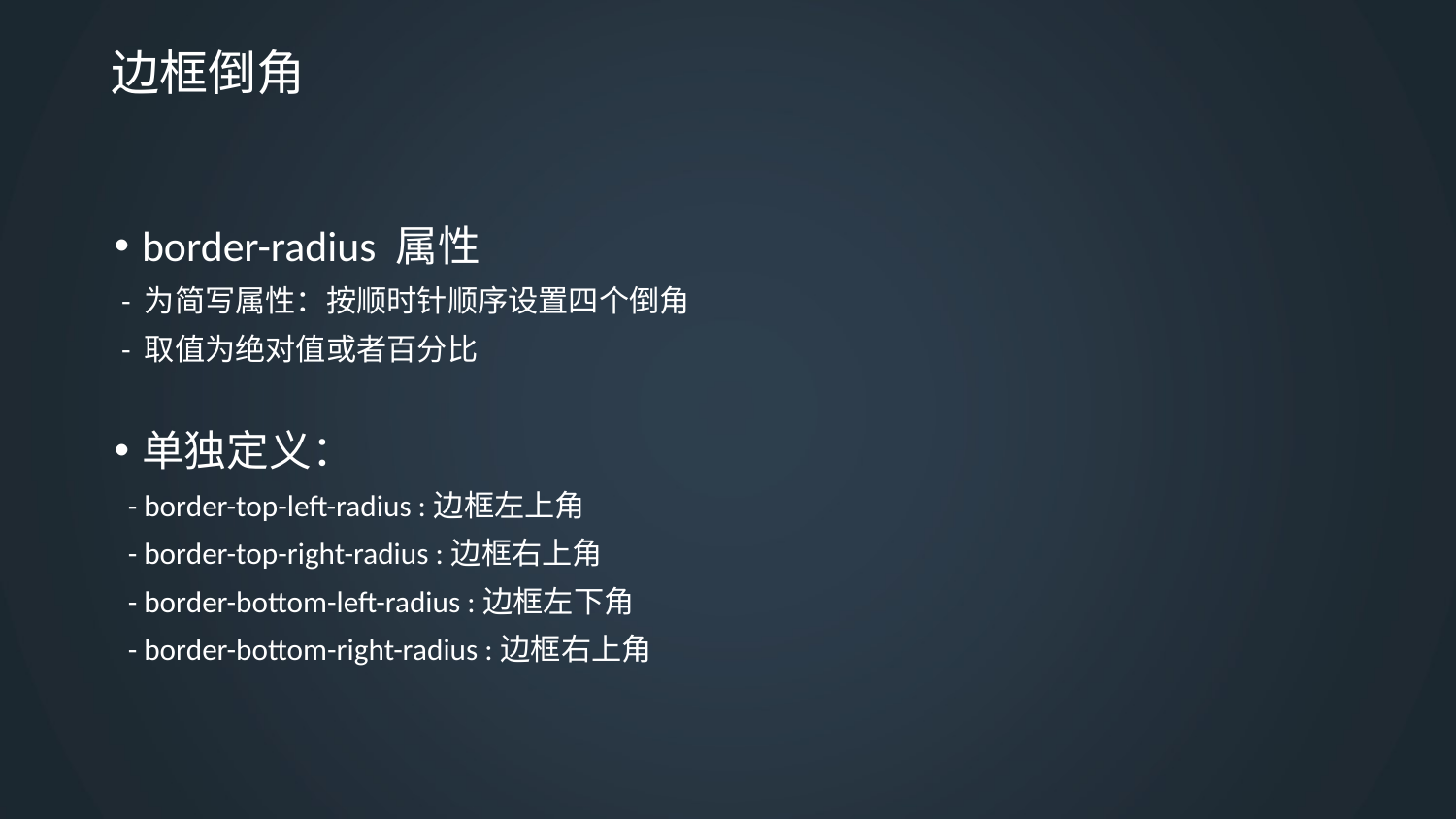

# 边框倒角
border-radius 属性
 - 为简写属性：按顺时针顺序设置四个倒角
 - 取值为绝对值或者百分比

单独定义：
  - border-top-left-radius :边框左上角
  - border-top-right-radius :边框右上角
  - border-bottom-left-radius :边框左下角
  - border-bottom-right-radius :边框右上角